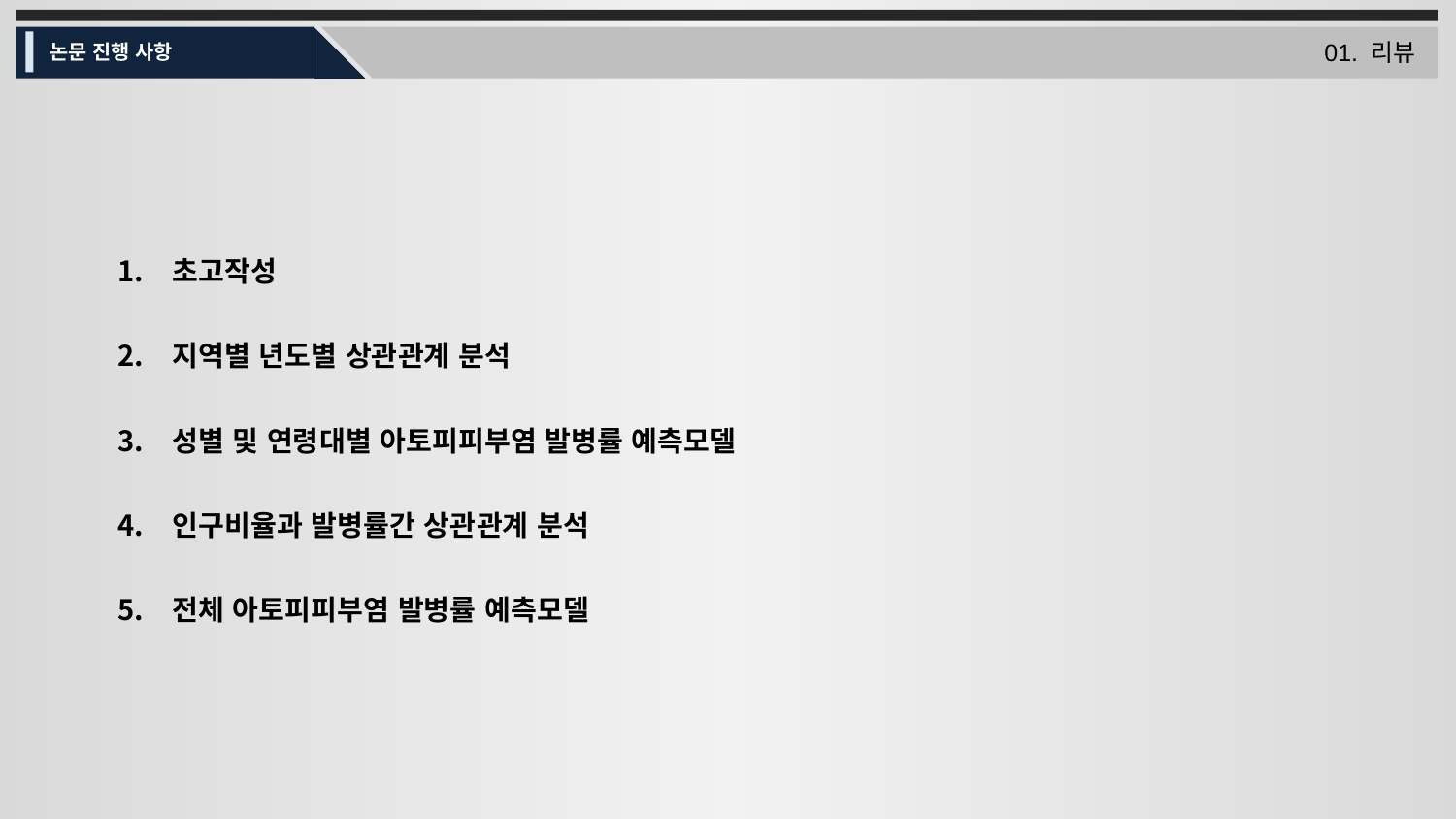

01. 리뷰

논문 진행 사항
초고작성
지역별 년도별 상관관계 분석
성별 및 연령대별 아토피피부염 발병률 예측모델
인구비율과 발병률간 상관관계 분석
전체 아토피피부염 발병률 예측모델